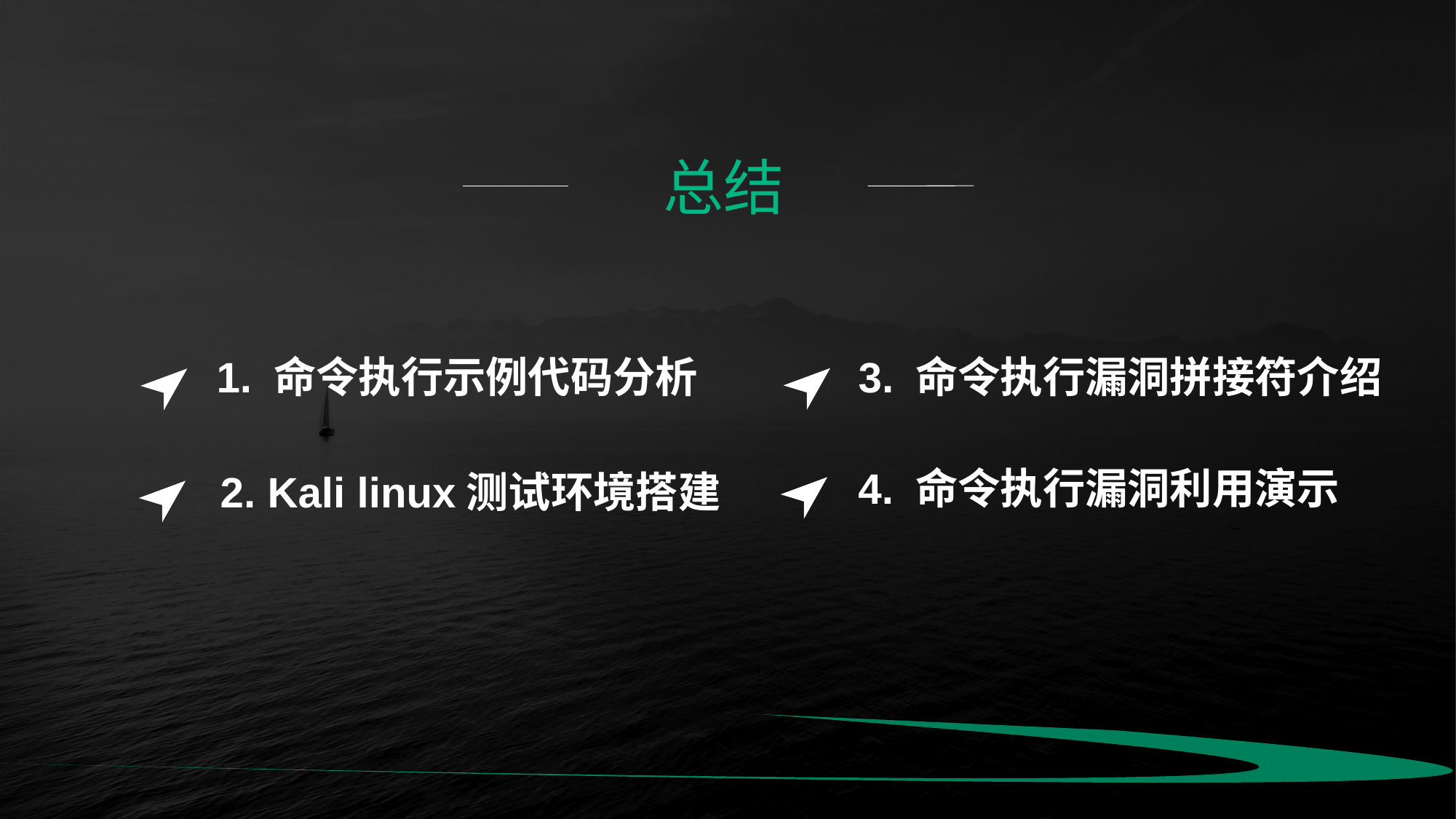

总结
3. 命令执行漏洞拼接符介绍

4. 命令执行漏洞利用演示

1. 命令执行示例代码分析

2. Kali linux测试环境搭建